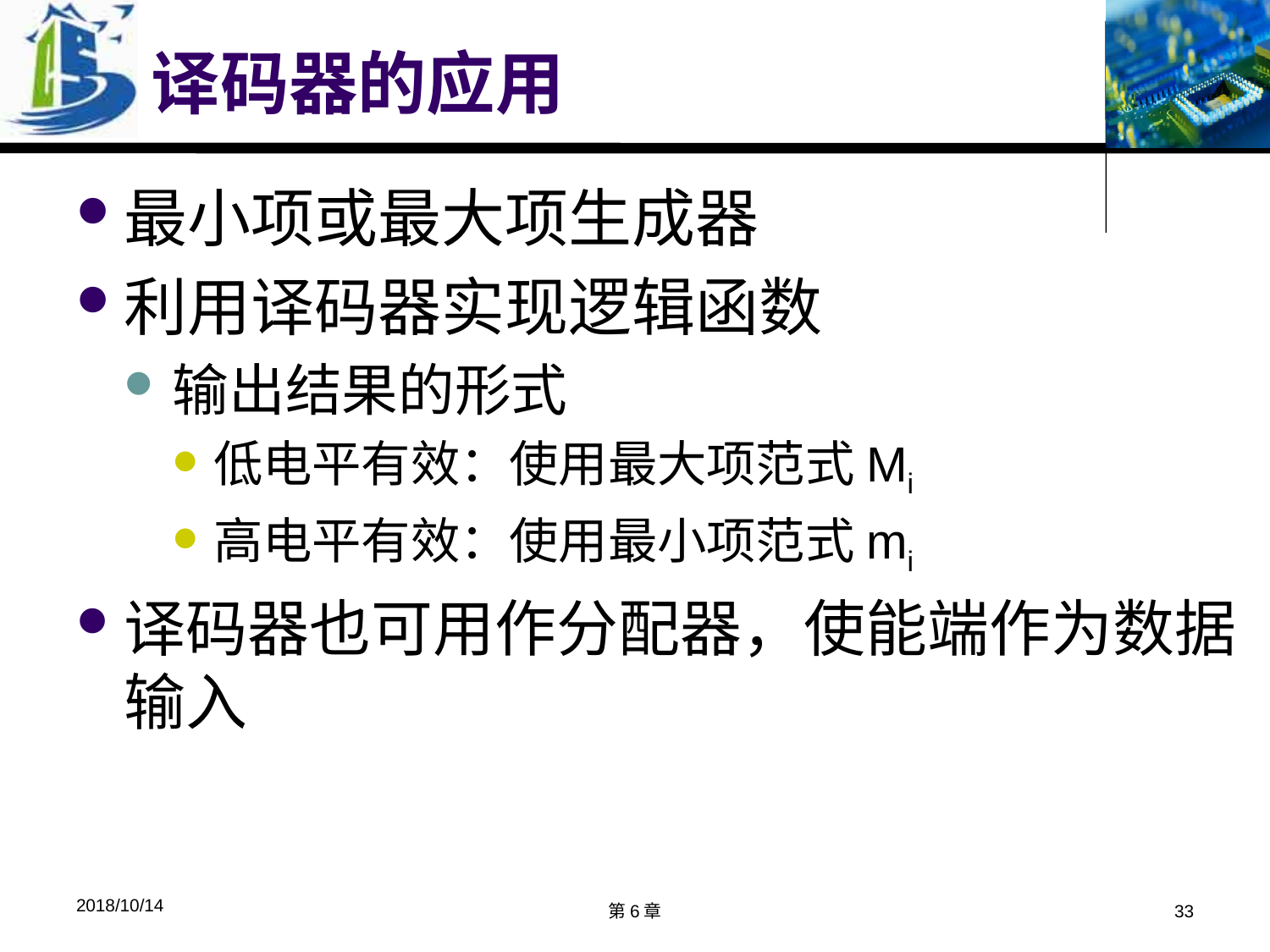

# 译码器的应用
最小项或最大项生成器
利用译码器实现逻辑函数
输出结果的形式
低电平有效：使用最大项范式Mi
高电平有效：使用最小项范式mi
译码器也可用作分配器，使能端作为数据输入
2018/10/14
第6章
33